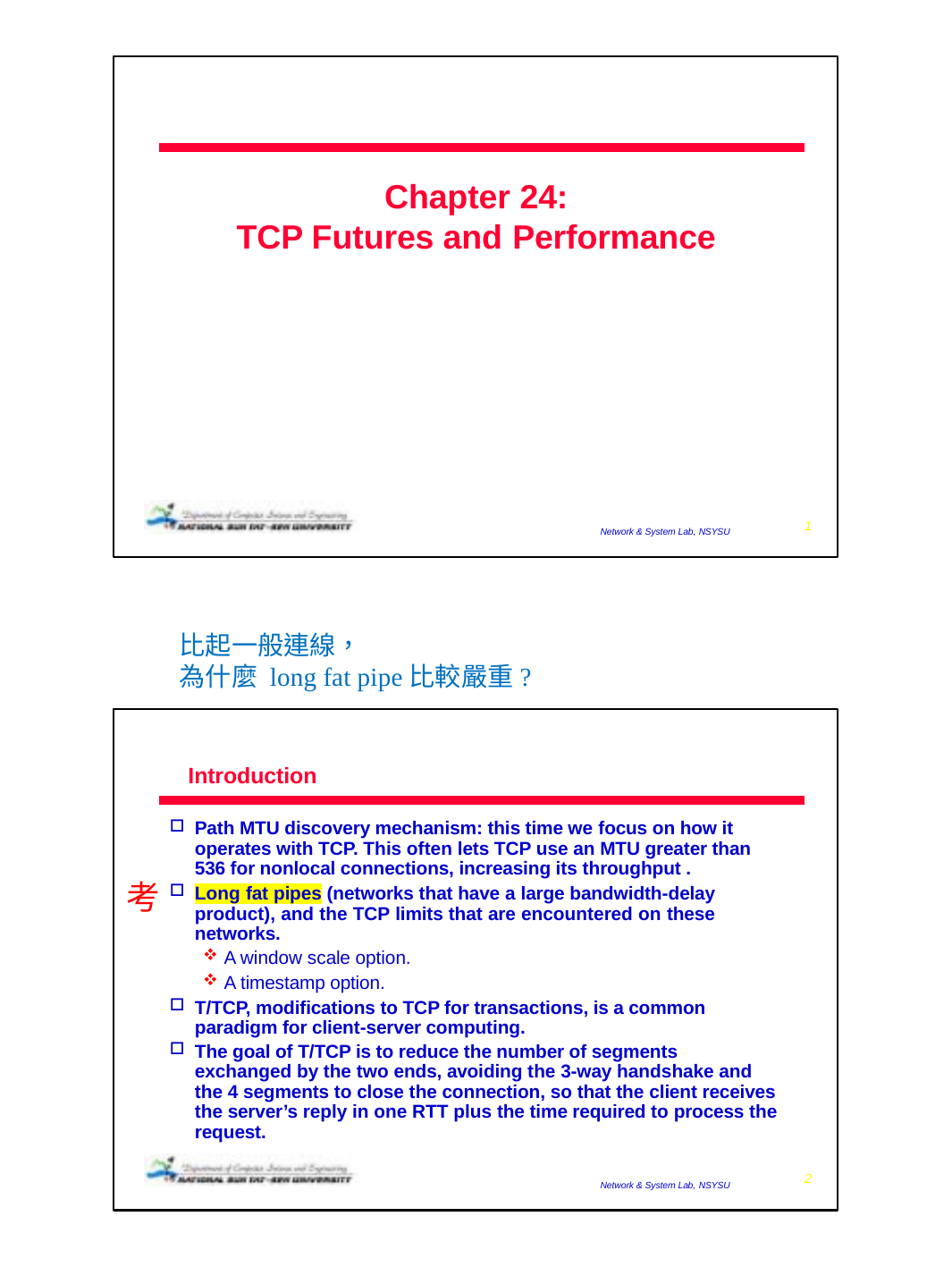

Chapter 24:
TCP Futures and Performance

2009/1/6
1
Network & System Lab, NSYSU
比起一般連線，
為什麼 long fat pipe比較嚴重?

Introduction

Path MTU discovery mechanism: this time we focus on how it  operates with TCP. This often lets TCP use an MTU greater than  536 for nonlocal connections, increasing its throughput .
Long fat pipes (networks that have a large bandwidth-delay  product), and the TCP limits that are encountered on these  networks.
A window scale option.
A timestamp option.
T/TCP, modifications to TCP for transactions, is a common  paradigm for client-server computing.
The goal of T/TCP is to reduce the number of segments  exchanged by the two ends, avoiding the 3-way handshake and  the 4 segments to close the connection, so that the client receives  the server’s reply in one RTT plus the time required to process the  request.

考

2009/1/6
2
Network & System Lab, NSYSU